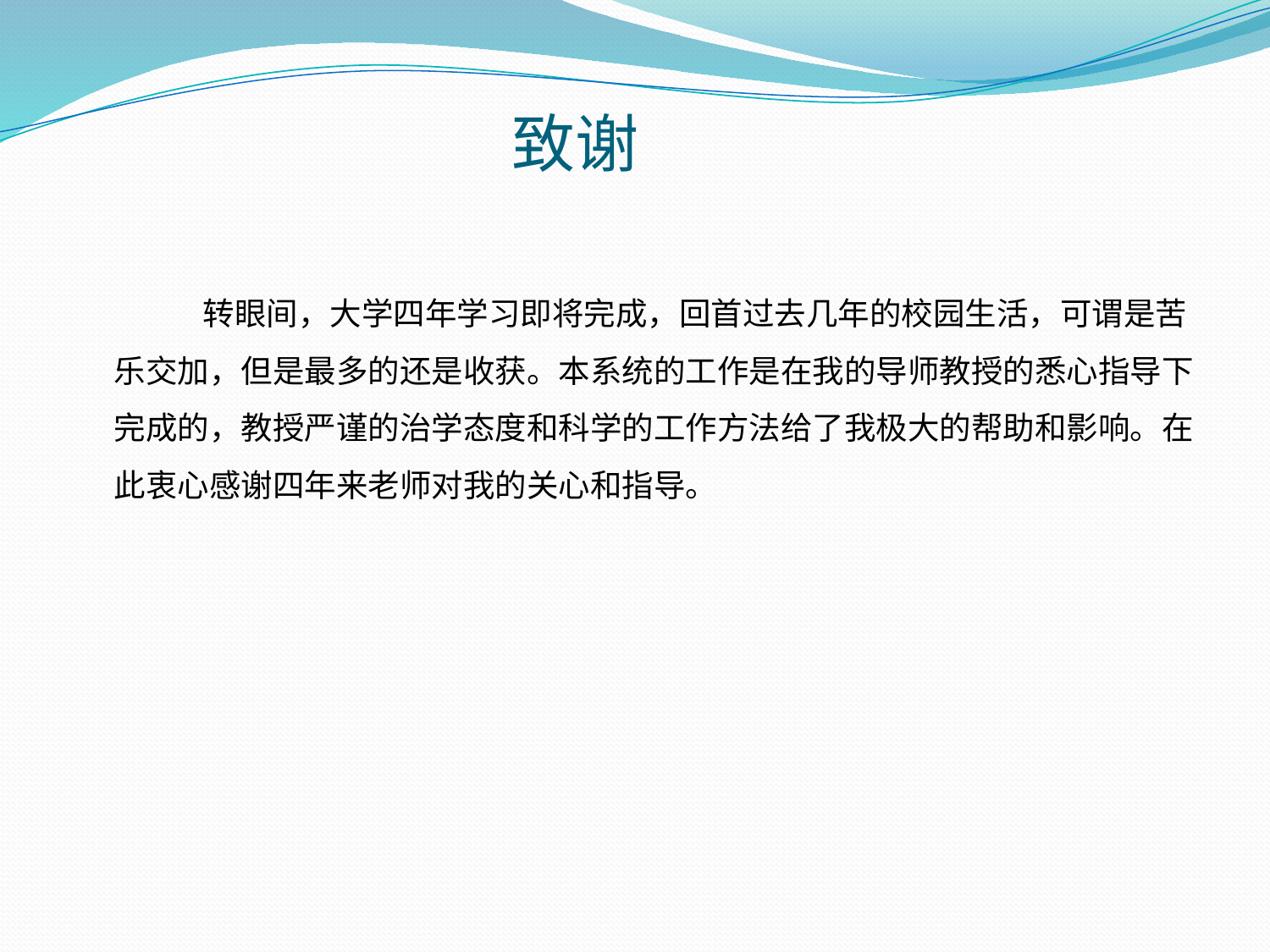

# 致谢
　　　　转眼间，大学四年学习即将完成，回首过去几年的校园生活，可谓是苦乐交加，但是最多的还是收获。本系统的工作是在我的导师教授的悉心指导下完成的，教授严谨的治学态度和科学的工作方法给了我极大的帮助和影响。在此衷心感谢四年来老师对我的关心和指导。